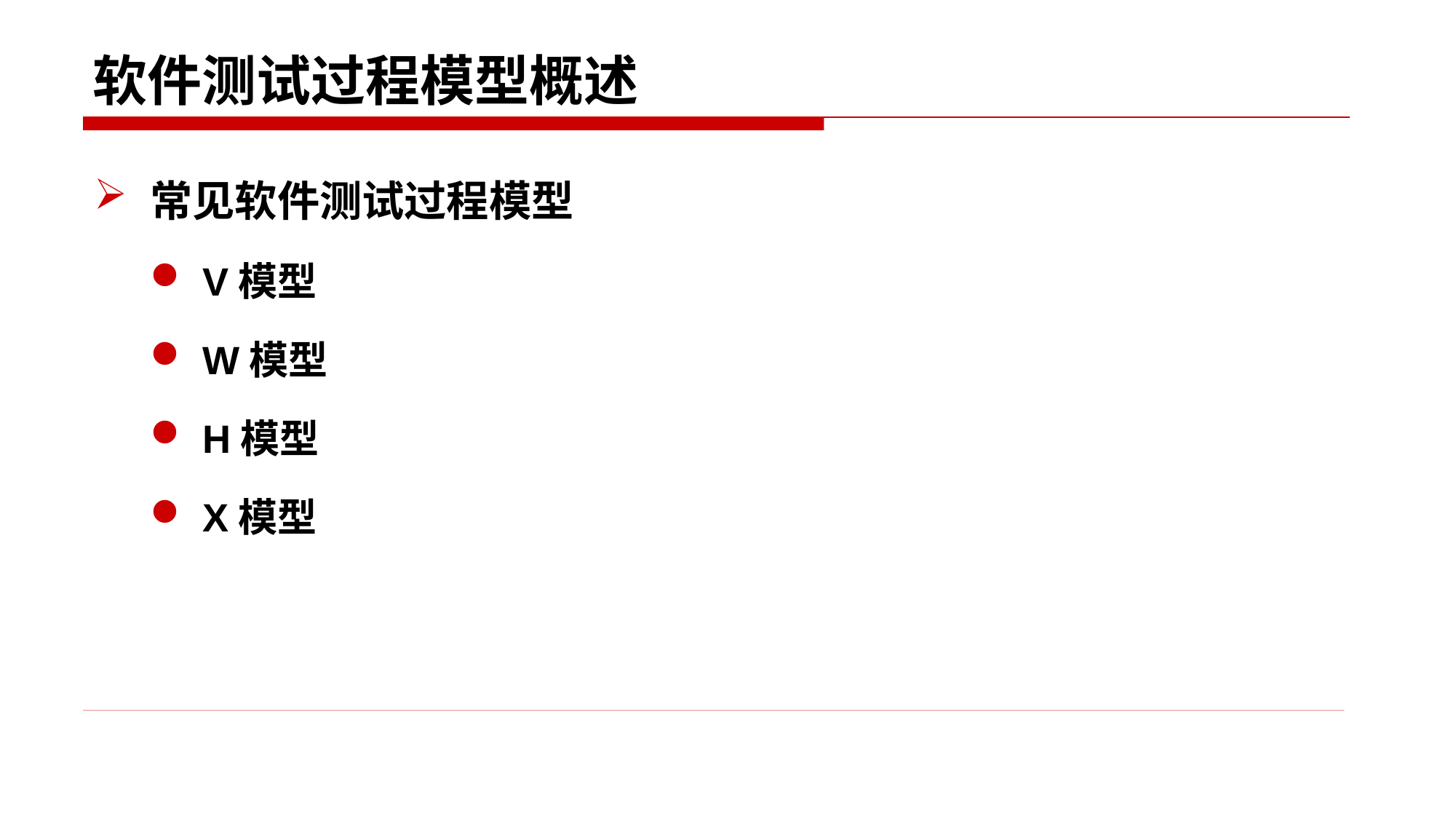

# 软件测试过程模型概述
常见软件测试过程模型
V模型
W模型
H模型
X模型